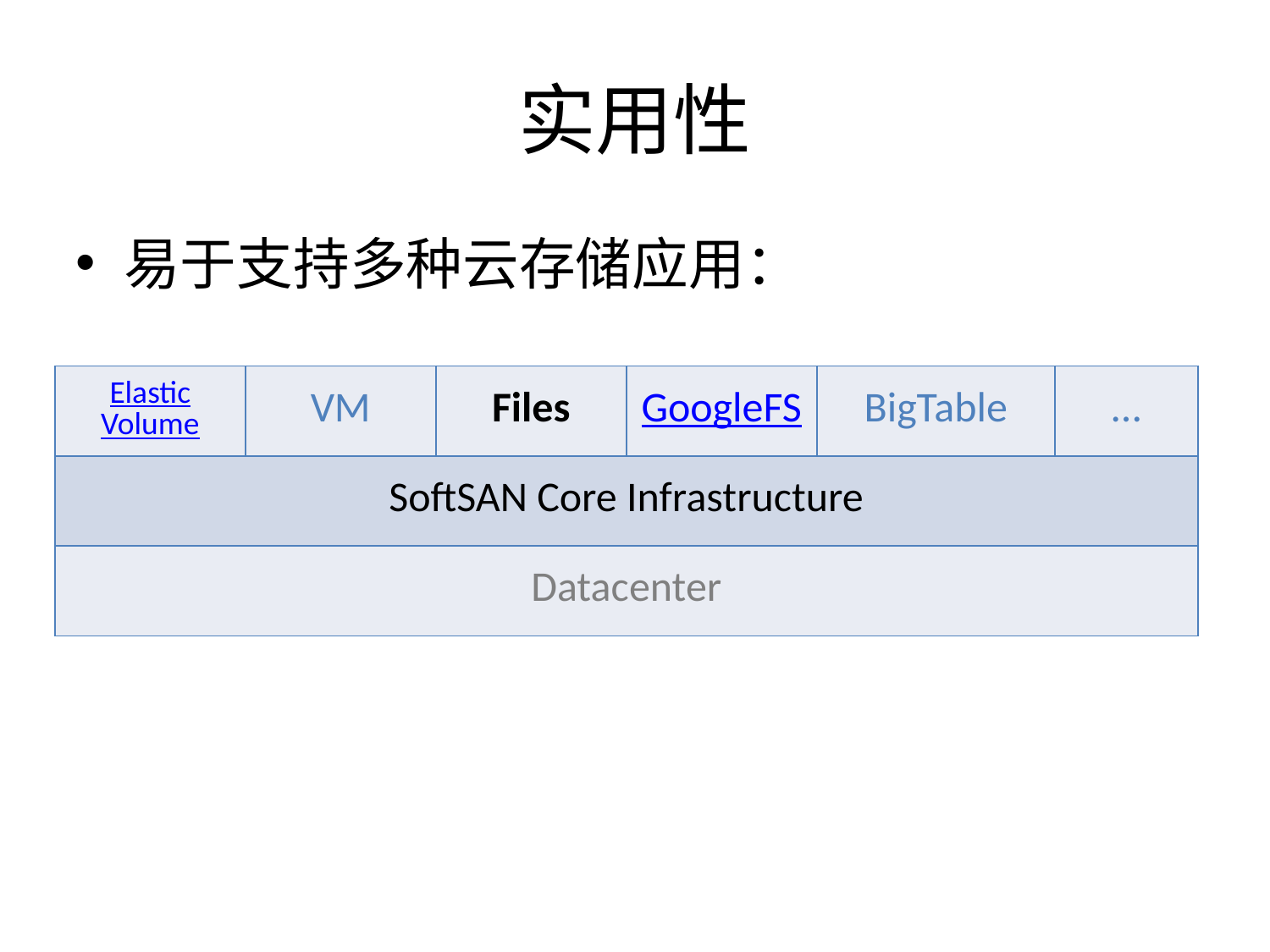

# 实用性
易于支持多种云存储应用：
| Elastic Volume | VM | Files | GoogleFS | BigTable | … |
| --- | --- | --- | --- | --- | --- |
| SoftSAN Core Infrastructure |  |  |  |  |  |
| Datacenter |  |  |  |  |  |